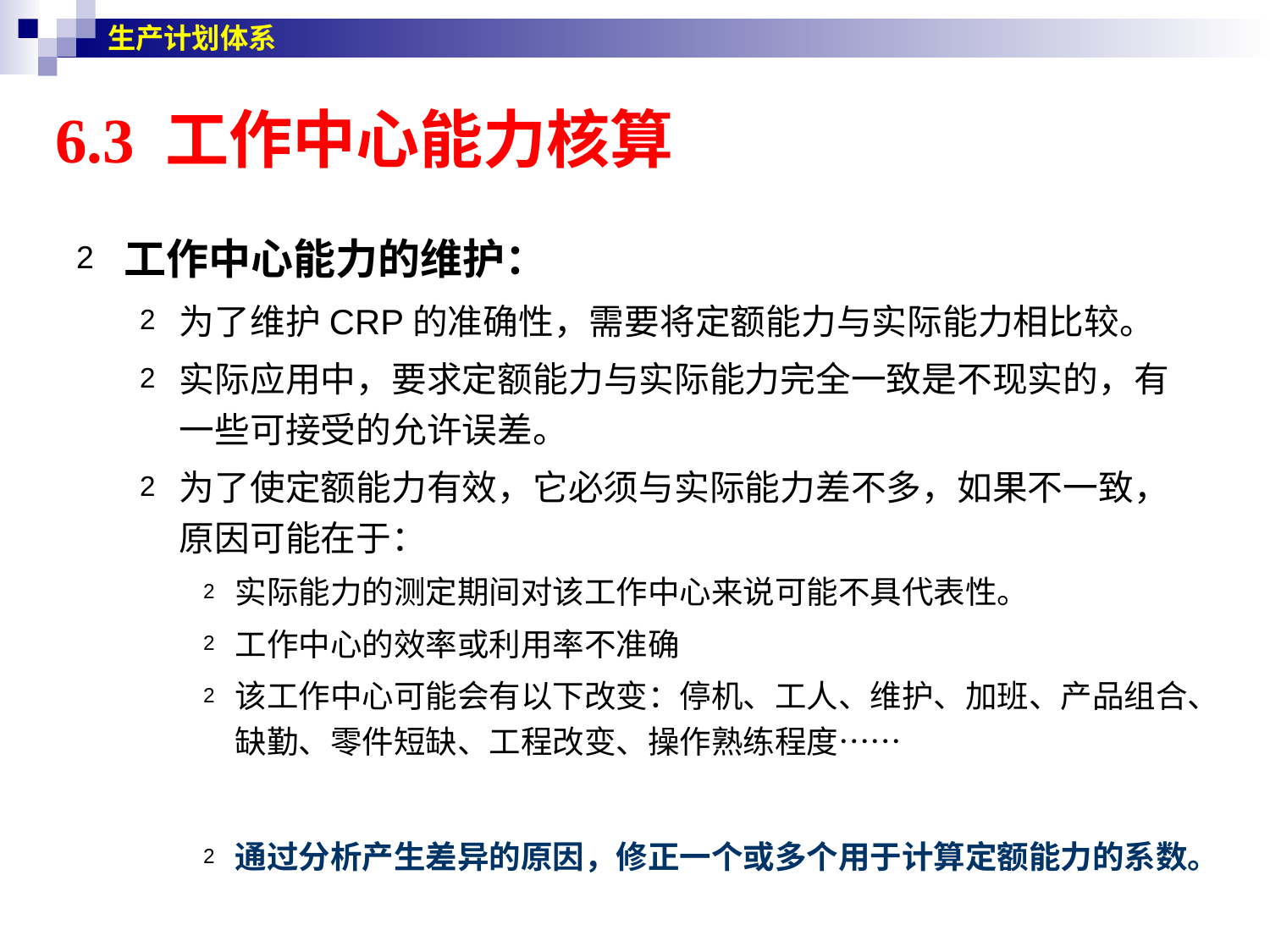

生产计划体系
# 6.3 工作中心能力核算
工作中心能力的维护：
为了维护CRP的准确性，需要将定额能力与实际能力相比较。
实际应用中，要求定额能力与实际能力完全一致是不现实的，有一些可接受的允许误差。
为了使定额能力有效，它必须与实际能力差不多，如果不一致，原因可能在于：
实际能力的测定期间对该工作中心来说可能不具代表性。
工作中心的效率或利用率不准确
该工作中心可能会有以下改变：停机、工人、维护、加班、产品组合、缺勤、零件短缺、工程改变、操作熟练程度……

通过分析产生差异的原因，修正一个或多个用于计算定额能力的系数。